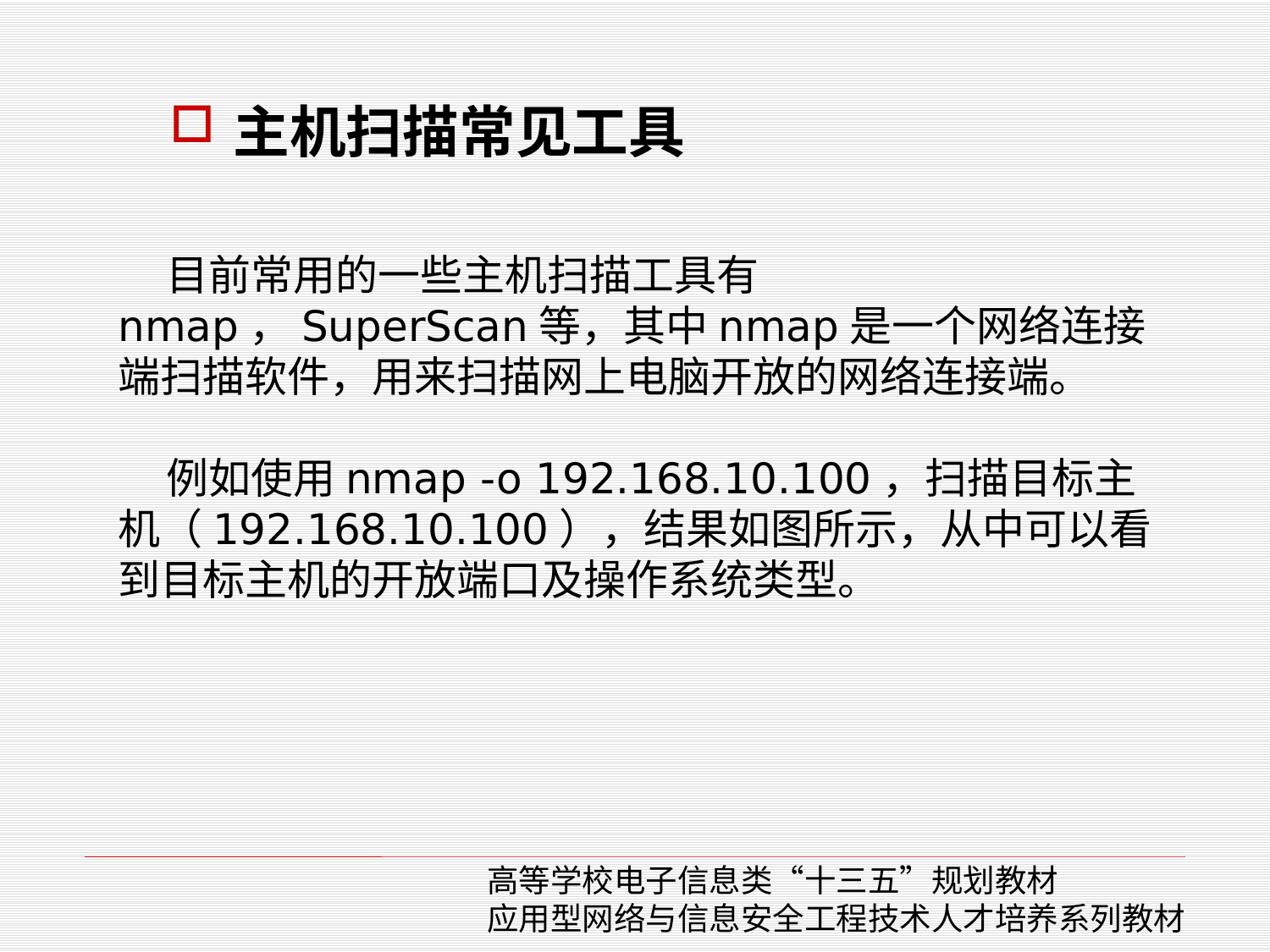

主机扫描常见工具
    目前常用的一些主机扫描工具有nmap，SuperScan等，其中nmap是一个网络连接端扫描软件，用来扫描网上电脑开放的网络连接端。

    例如使用nmap -o 192.168.10.100，扫描目标主机（192.168.10.100），结果如图所示，从中可以看到目标主机的开放端口及操作系统类型。
高等学校电子信息类“十三五”规划教材
应用型网络与信息安全工程技术人才培养系列教材